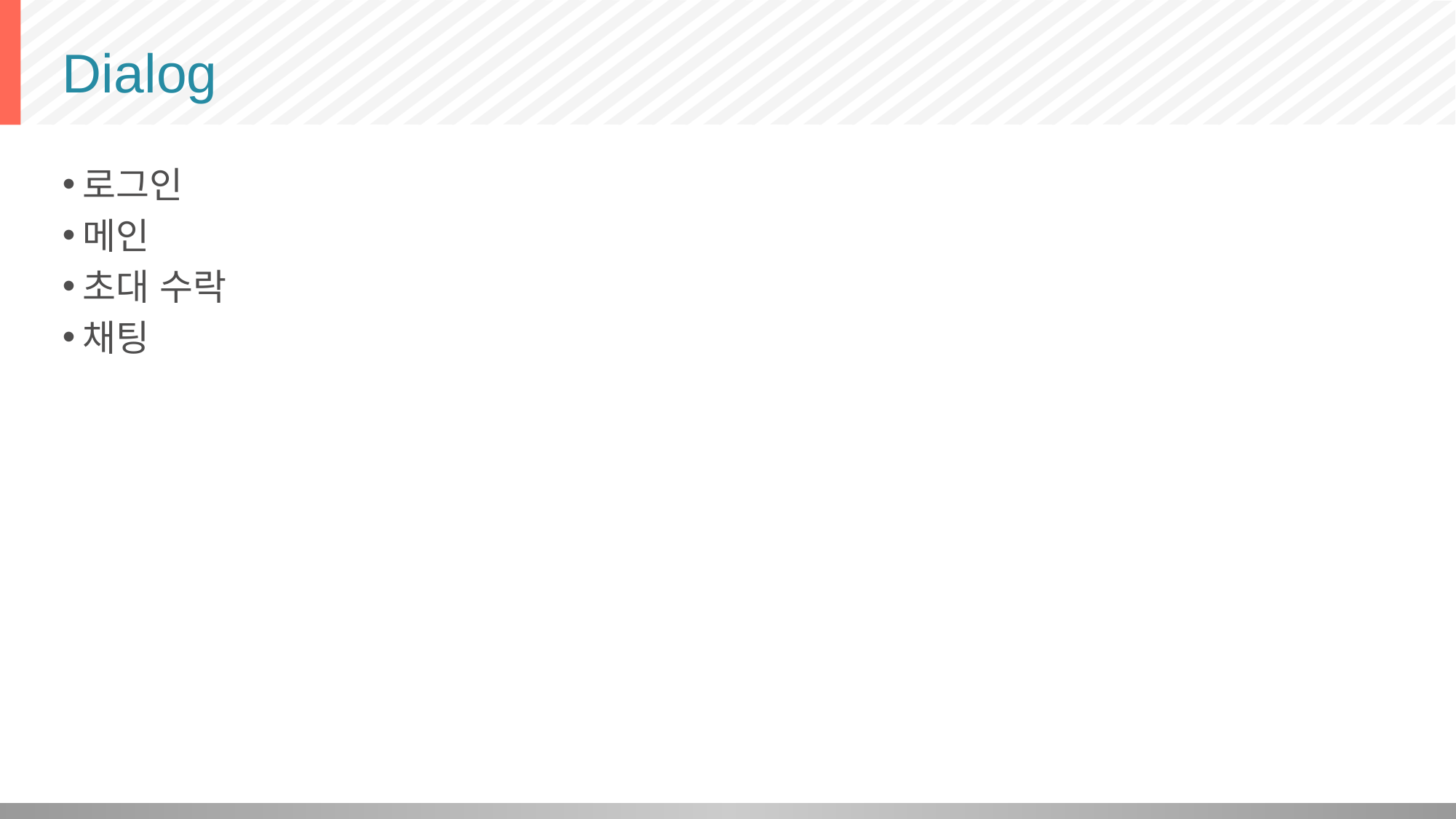

# Dialog
로그인
메인
초대 수락
채팅